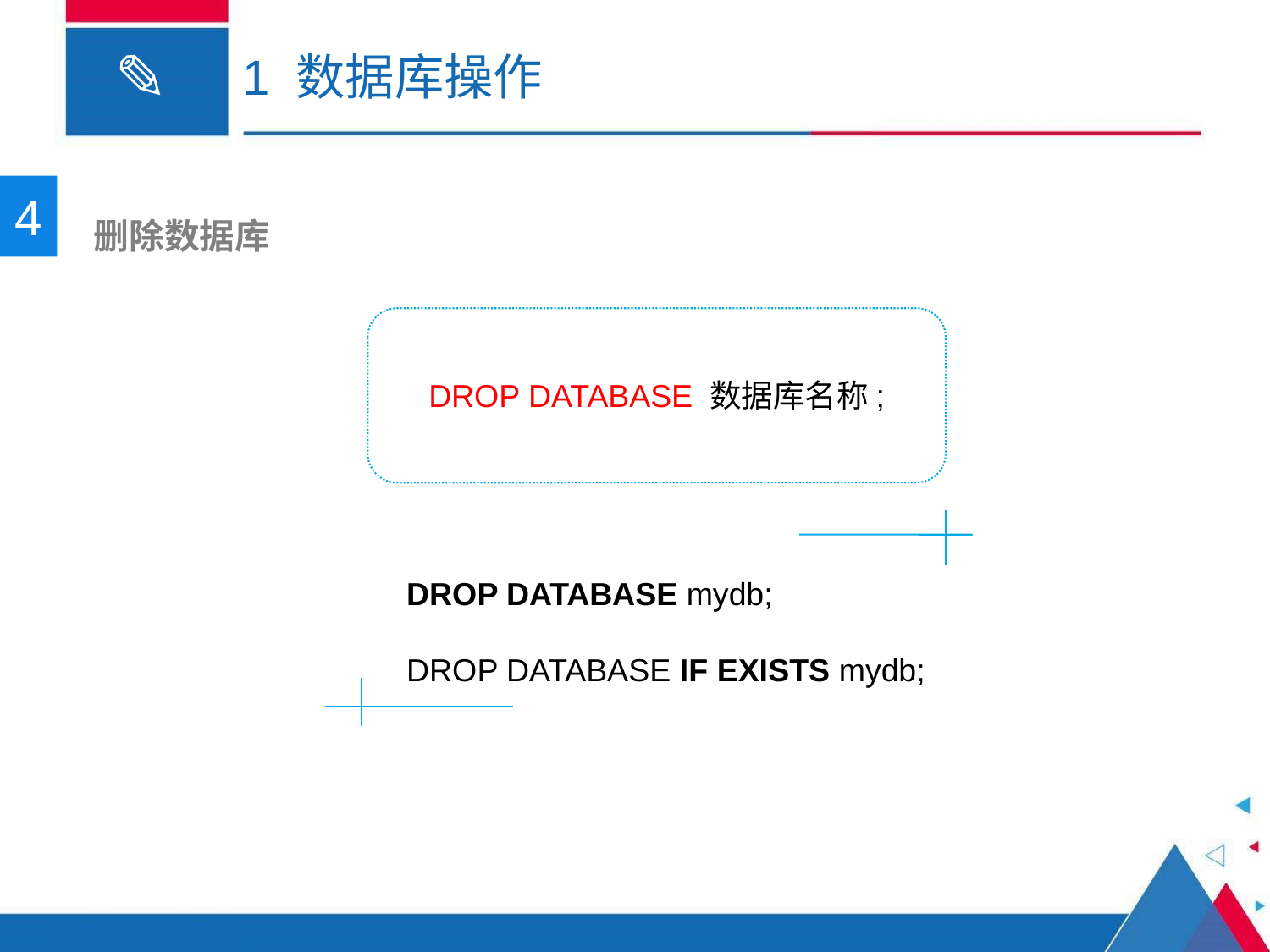

# 1 数据库操作

4
  删除数据库

DROP DATABASE 数据库名称;
DROP DATABASE mydb;
DROP DATABASE IF EXISTS mydb;